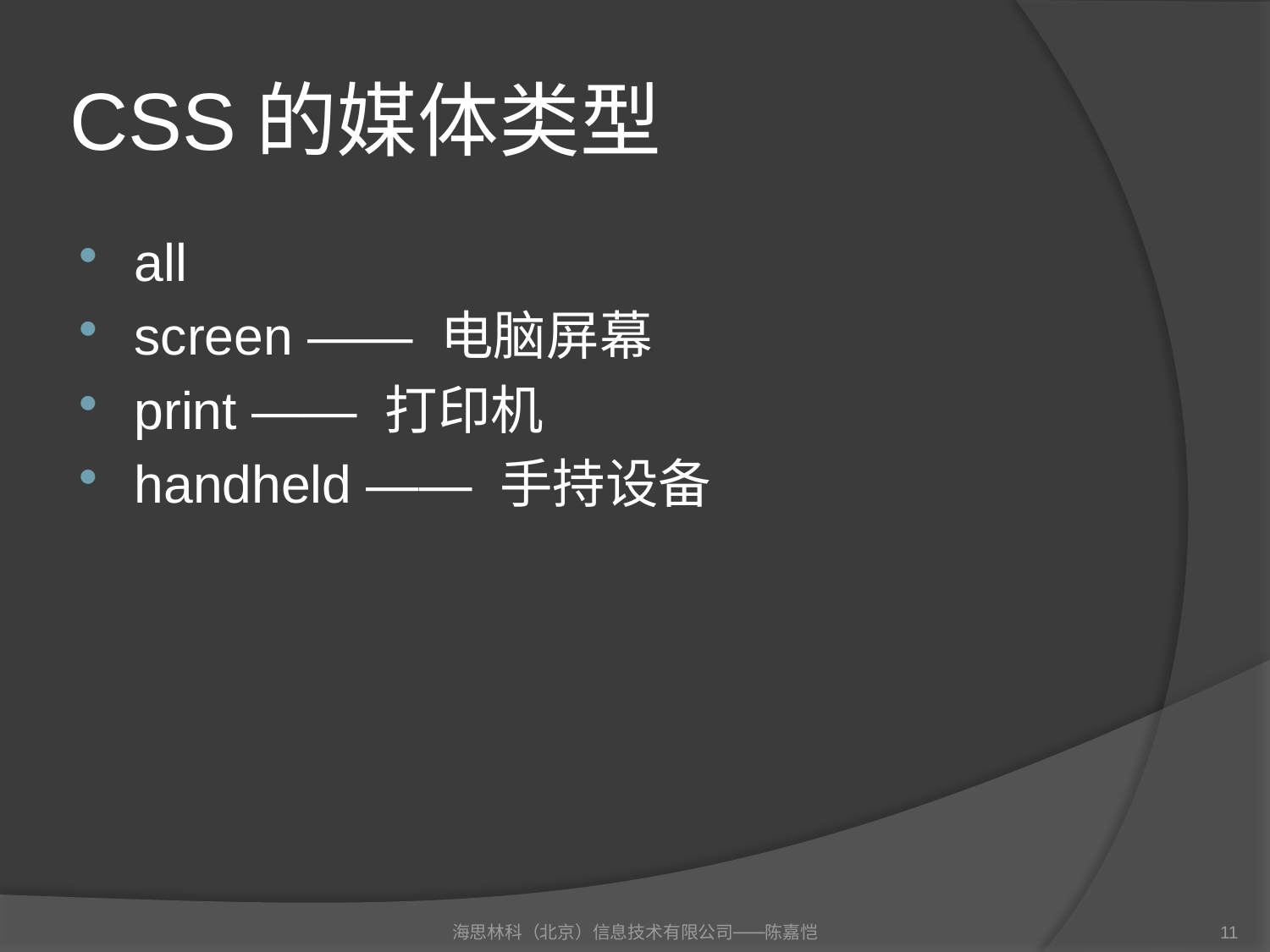

# CSS的媒体类型
all
screen —— 电脑屏幕
print —— 打印机
handheld —— 手持设备
海思林科（北京）信息技术有限公司——陈嘉恺
11